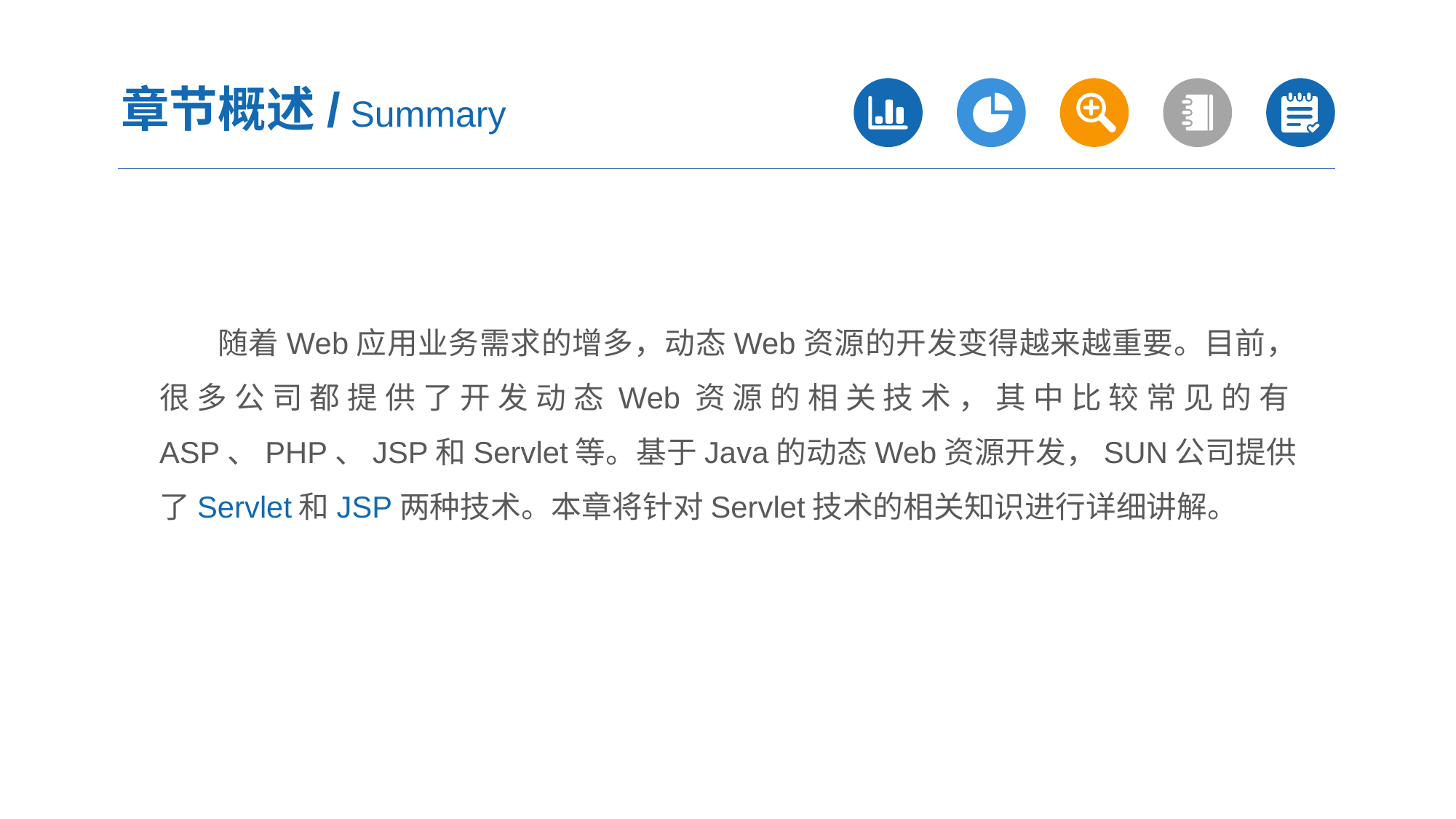

章节概述/ Summary
       随着Web应用业务需求的增多，动态Web资源的开发变得越来越重要。目前，很多公司都提供了开发动态Web资源的相关技术，其中比较常见的有ASP、PHP、JSP和Servlet等。基于Java的动态Web资源开发，SUN公司提供了Servlet和JSP两种技术。本章将针对Servlet技术的相关知识进行详细讲解。